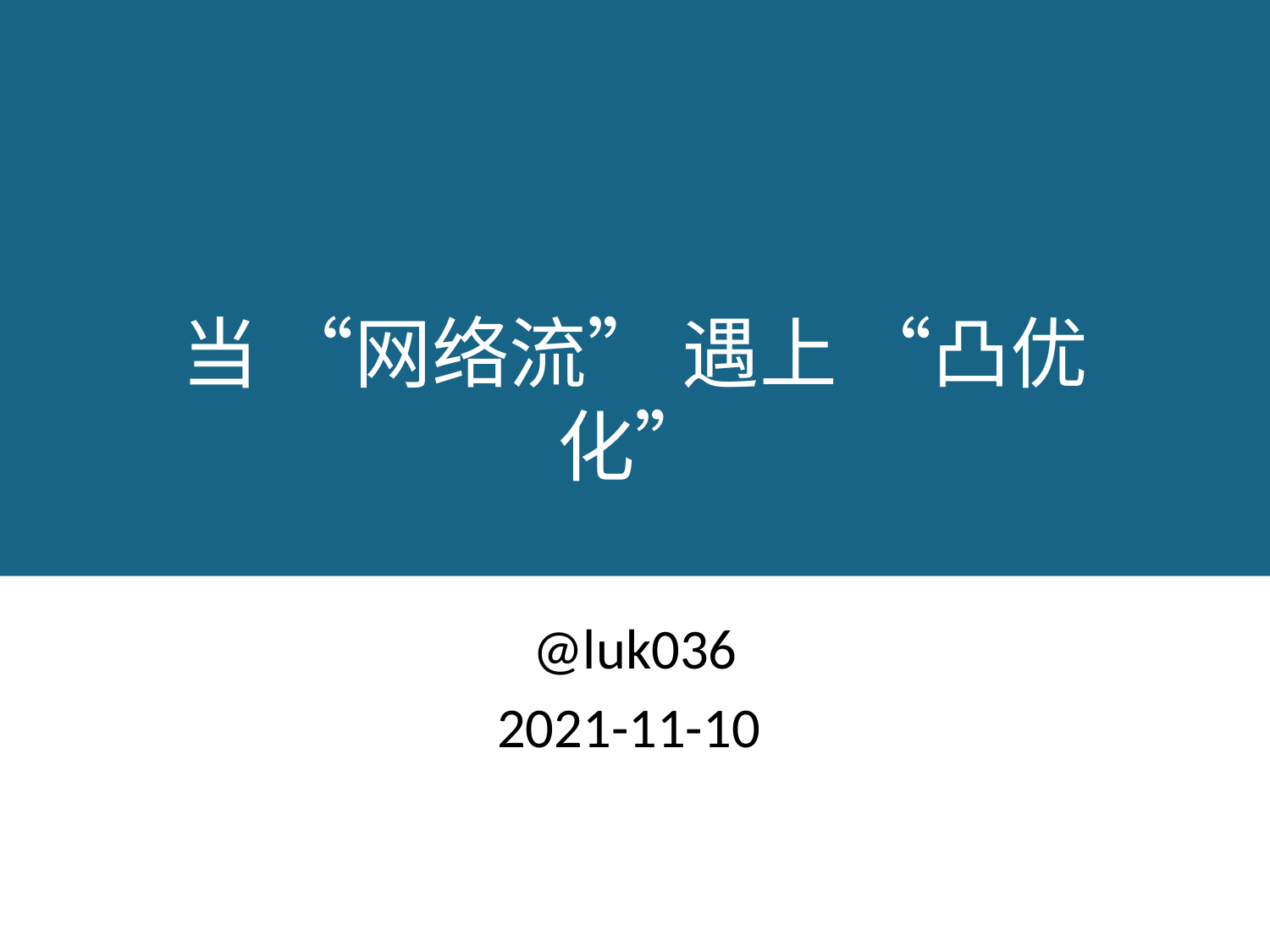

# 当 “网络流” 遇上 “凸优化”
@luk036
2021-11-10